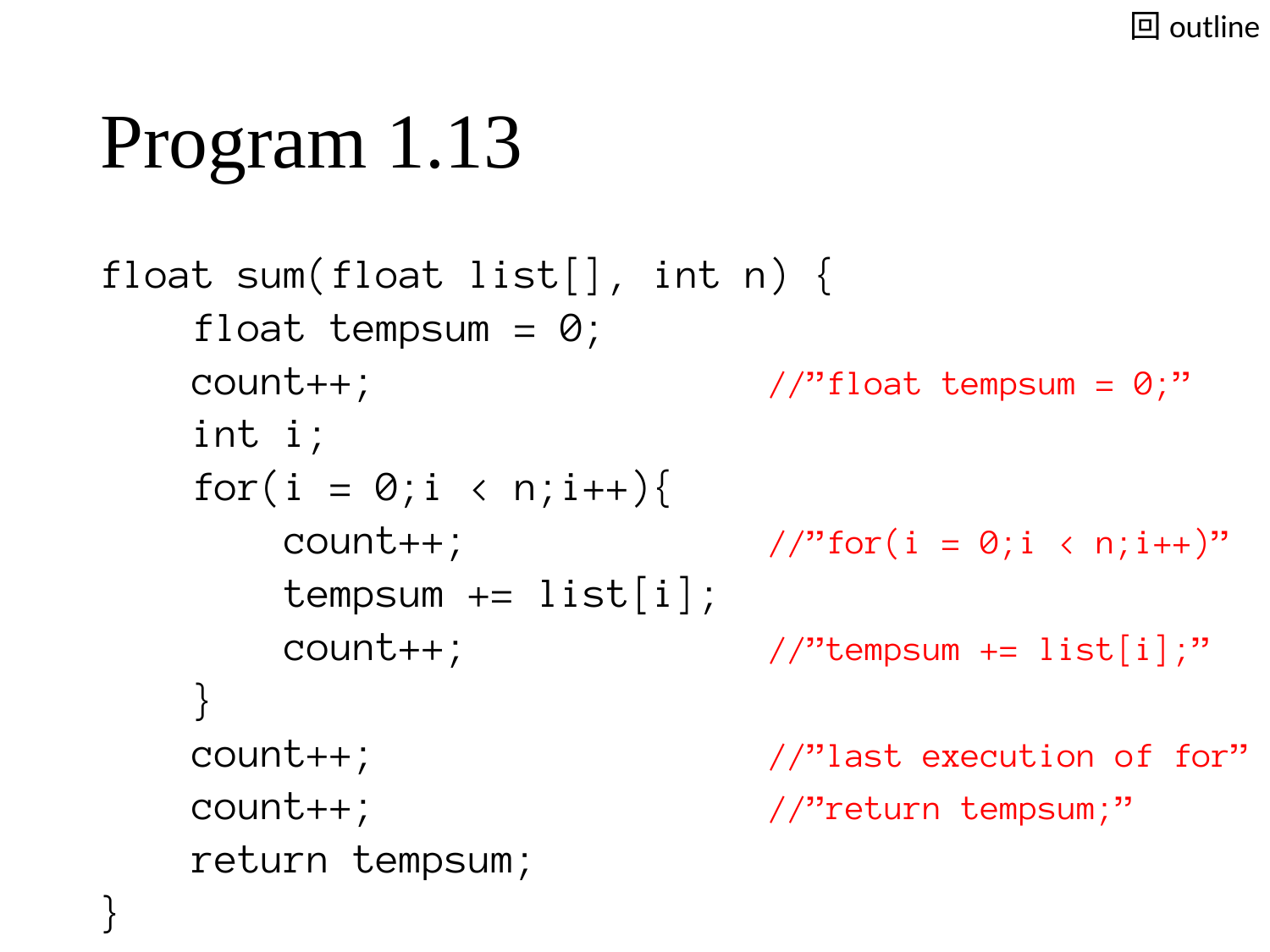

回outline
# Program 1.13
float sum(float list[], int n) {
    float tempsum = 0;
    count++;                 //”float tempsum = 0;”
    int i;
    for(i = 0;i < n;i++){
        count++;             //”for(i = 0;i < n;i++)”
        tempsum += list[i];
        count++;             //”tempsum += list[i];”
    }
    count++;                 //”last execution of for”
    count++;                 //”return tempsum;”
    return tempsum;
}